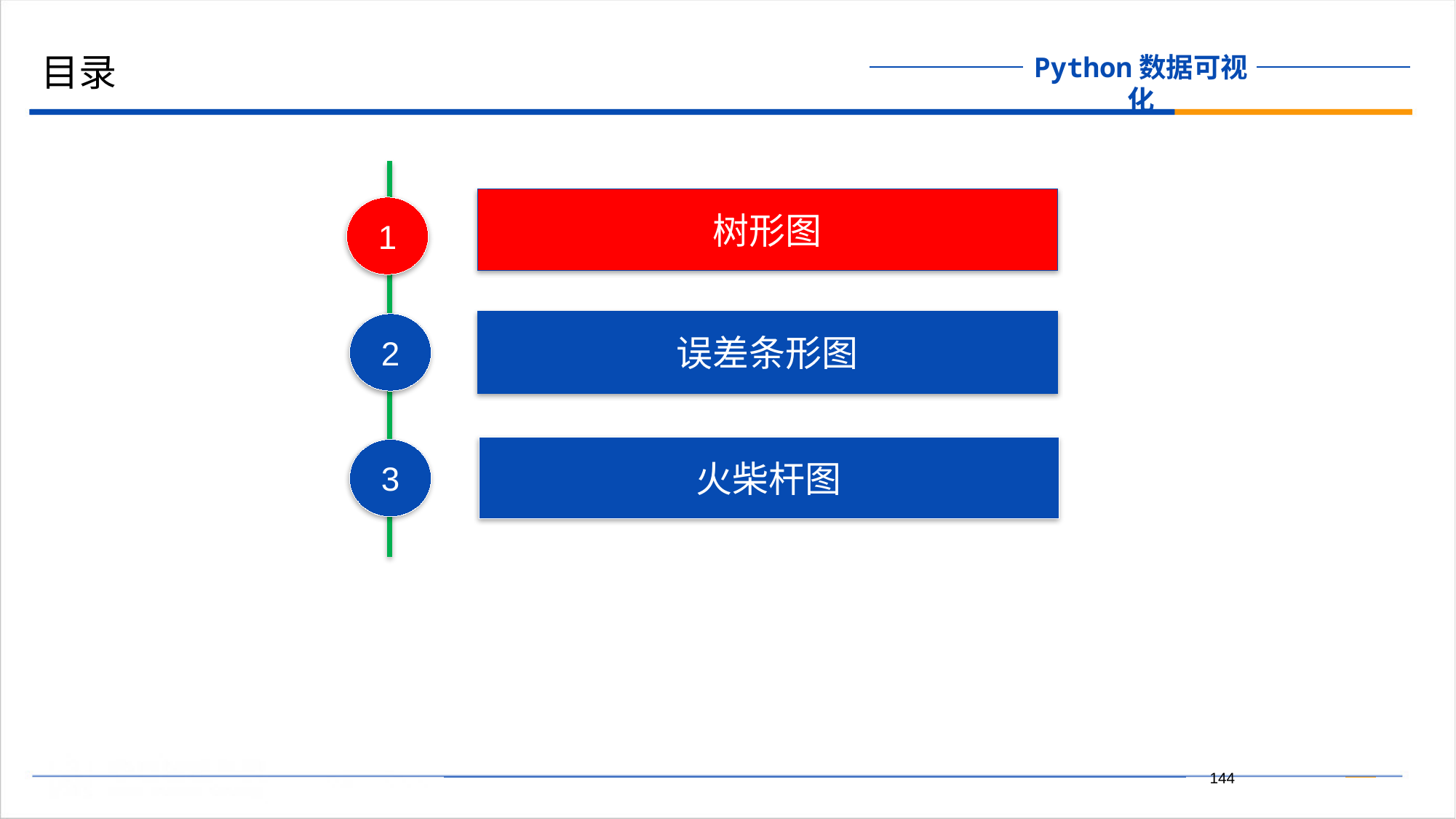

目录
树形图
1
误差条形图
2
火柴杆图
3